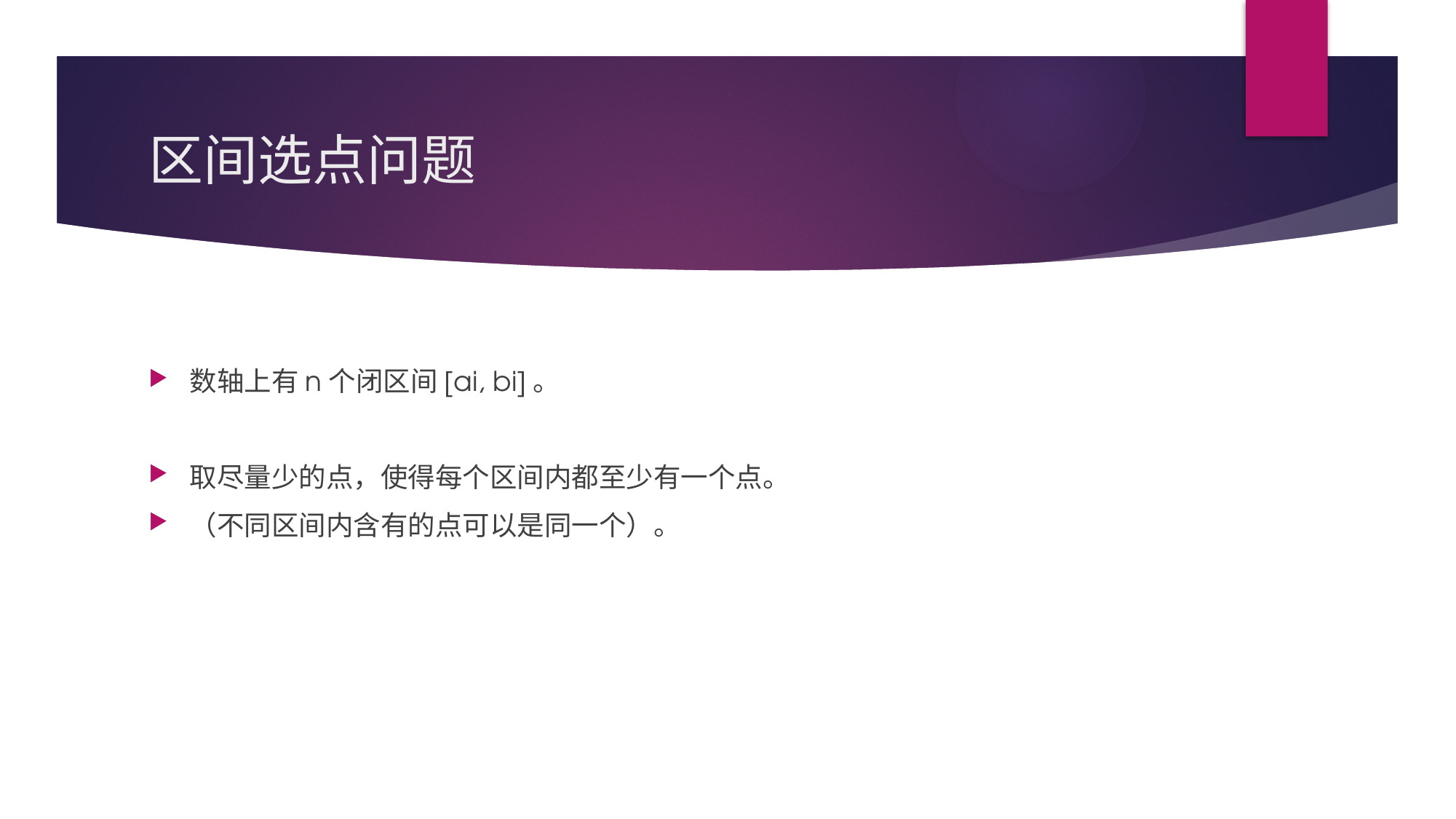

# 区间选点问题

数轴上有n个闭区间[ai, bi]。

取尽量少的点，使得每个区间内都至少有一个点。
（不同区间内含有的点可以是同一个）。